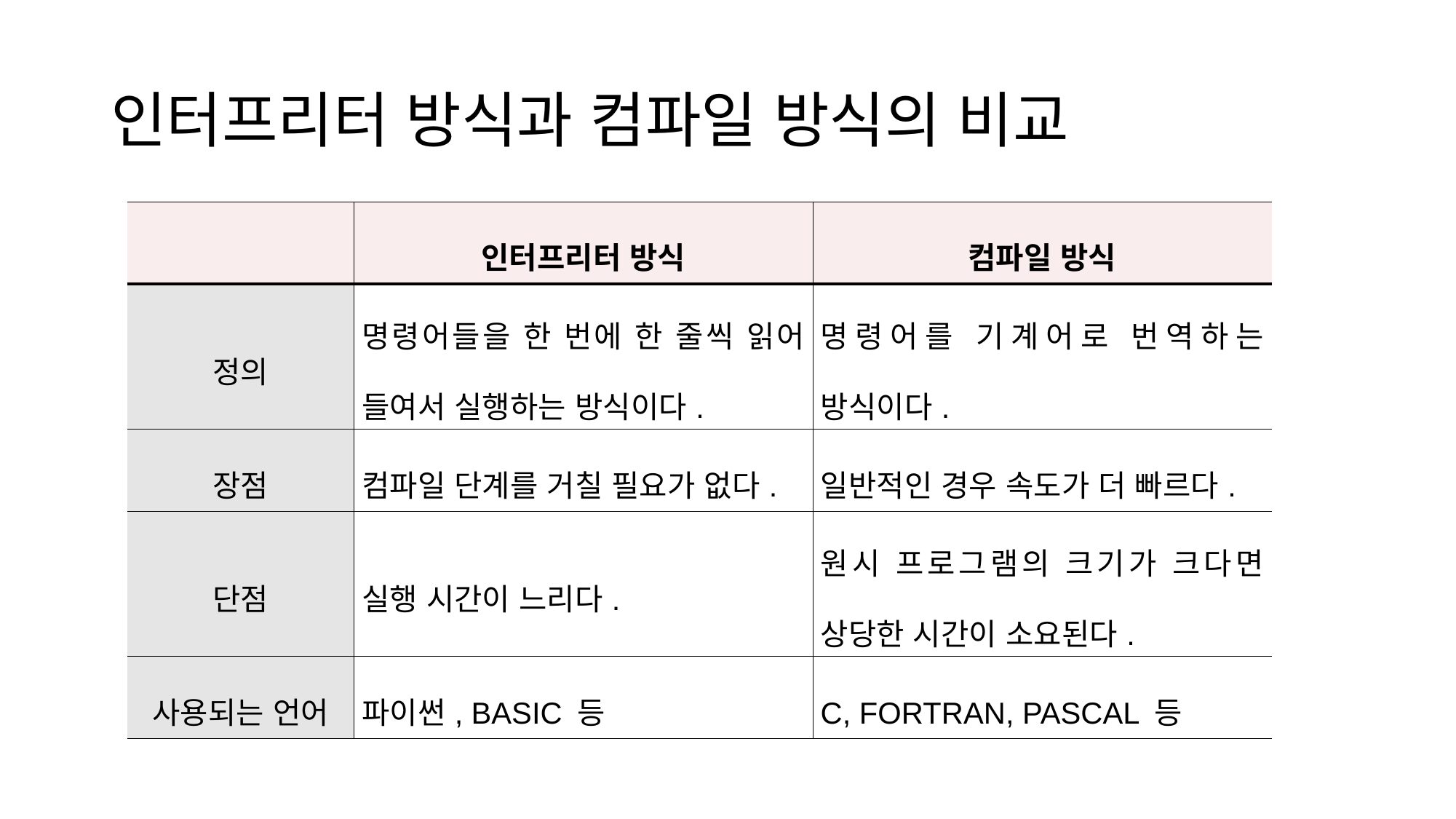

# 인터프리터 방식과 컴파일 방식의 비교
|  | 인터프리터 방식 | 컴파일 방식 |
| --- | --- | --- |
| 정의 | 명령어들을 한 번에 한 줄씩 읽어 들여서 실행하는 방식이다. | 명령어를 기계어로 번역하는 방식이다. |
| 장점 | 컴파일 단계를 거칠 필요가 없다. | 일반적인 경우 속도가 더 빠르다. |
| 단점 | 실행 시간이 느리다. | 원시 프로그램의 크기가 크다면 상당한 시간이 소요된다. |
| 사용되는 언어 | 파이썬, BASIC 등 | C, FORTRAN, PASCAL 등 |